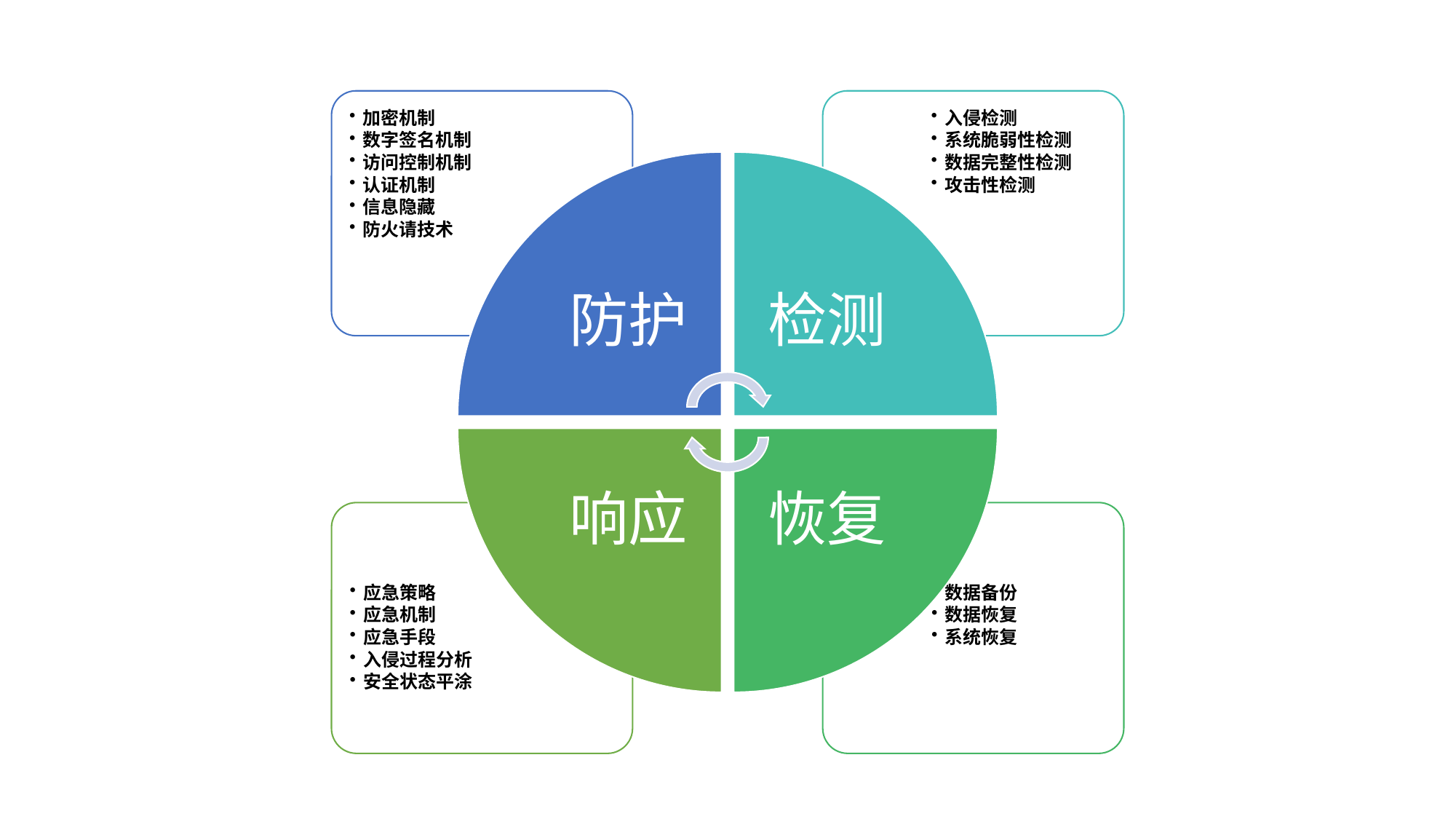

数据备份
数据恢复
系统恢复
应急策略
应急机制
应急手段
入侵过程分析
安全状态平涂
入侵检测
系统脆弱性检测
数据完整性检测
攻击性检测
加密机制
数字签名机制
访问控制机制
认证机制
信息隐藏
防火请技术
防护
检测
恢复
响应